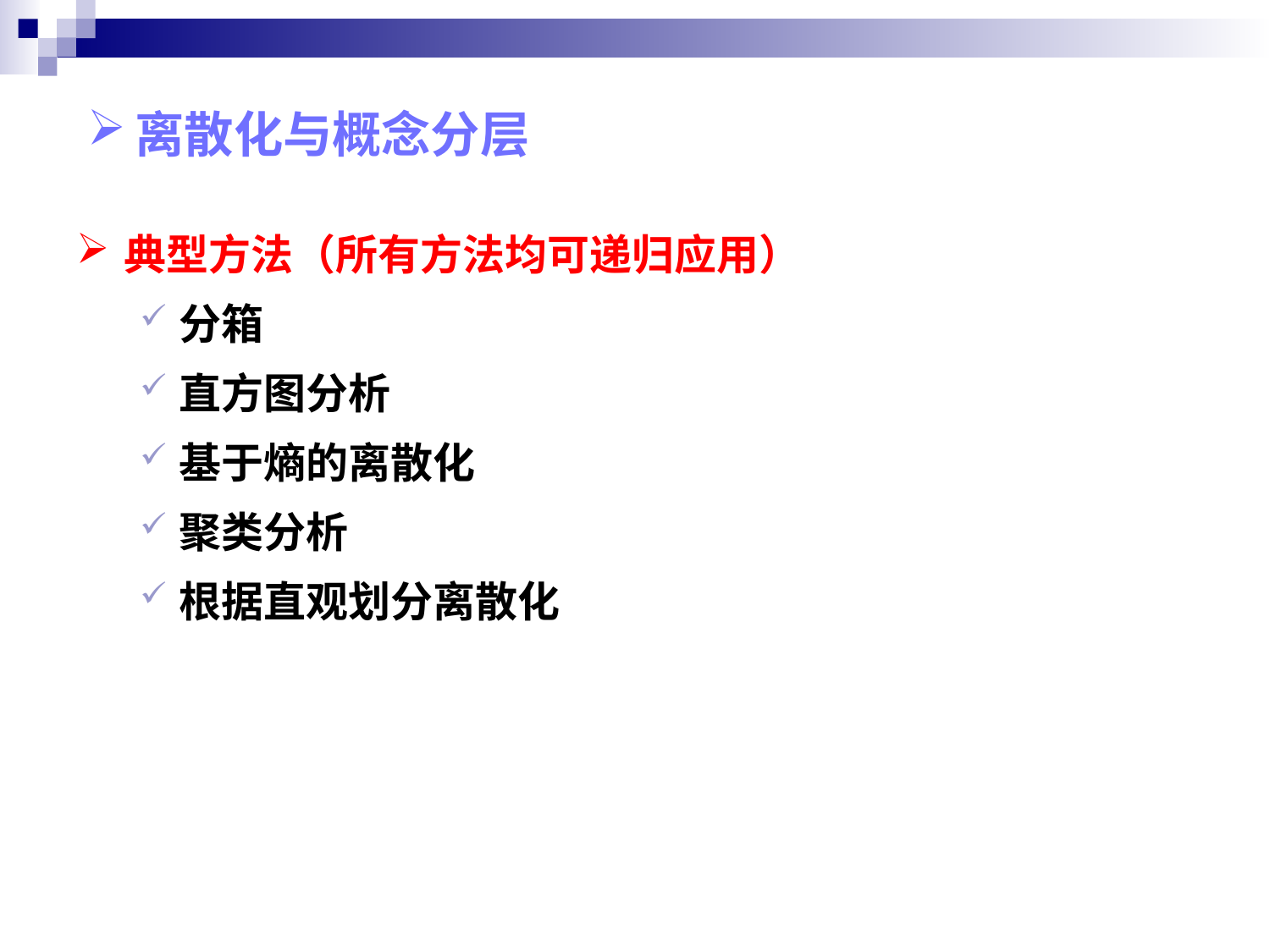

离散化与概念分层
典型方法（所有方法均可递归应用）
分箱
直方图分析
基于熵的离散化
聚类分析
根据直观划分离散化